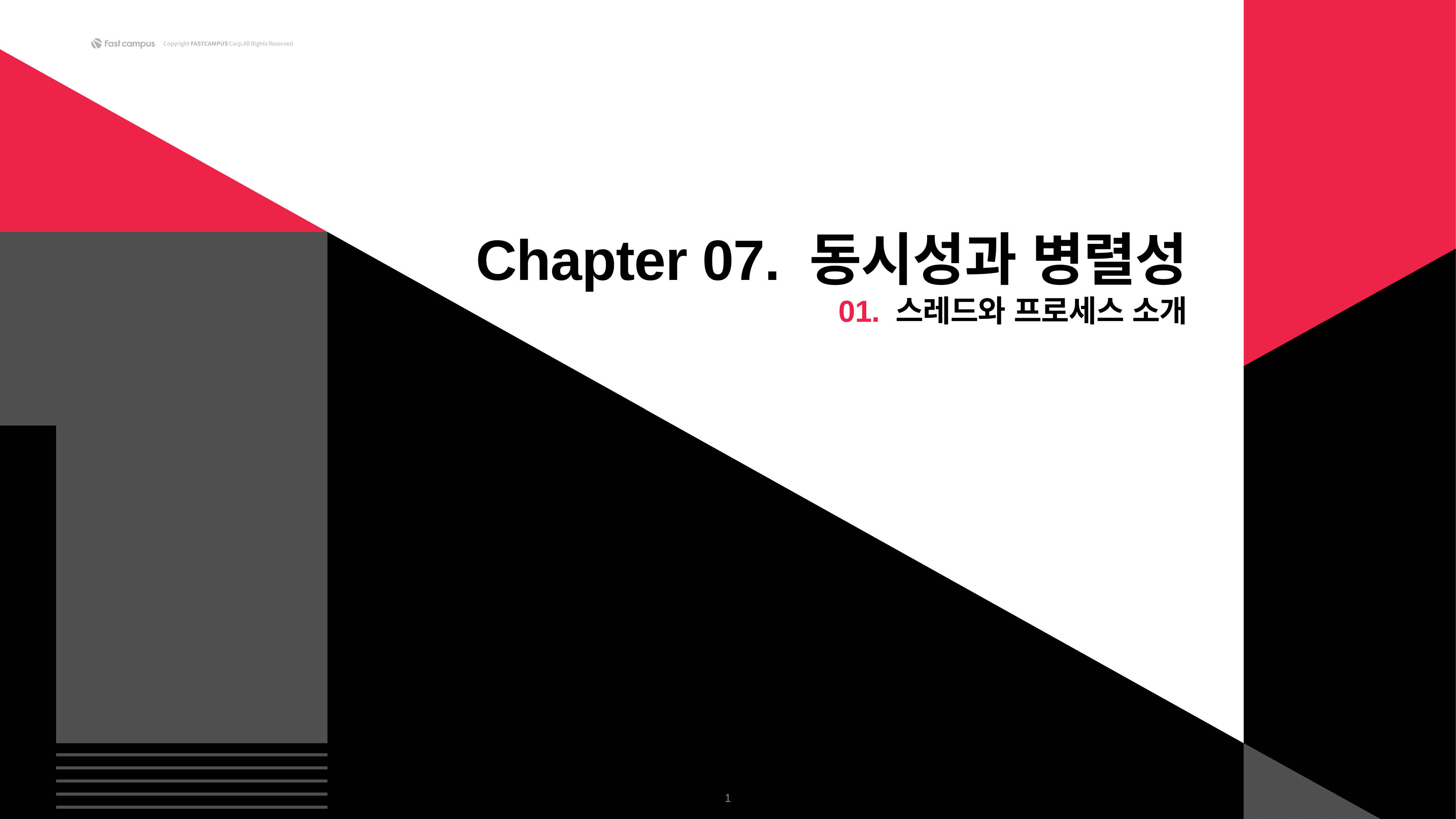

Chapter 07. 동시성과 병렬성
01. 스레드와 프로세스 소개
1